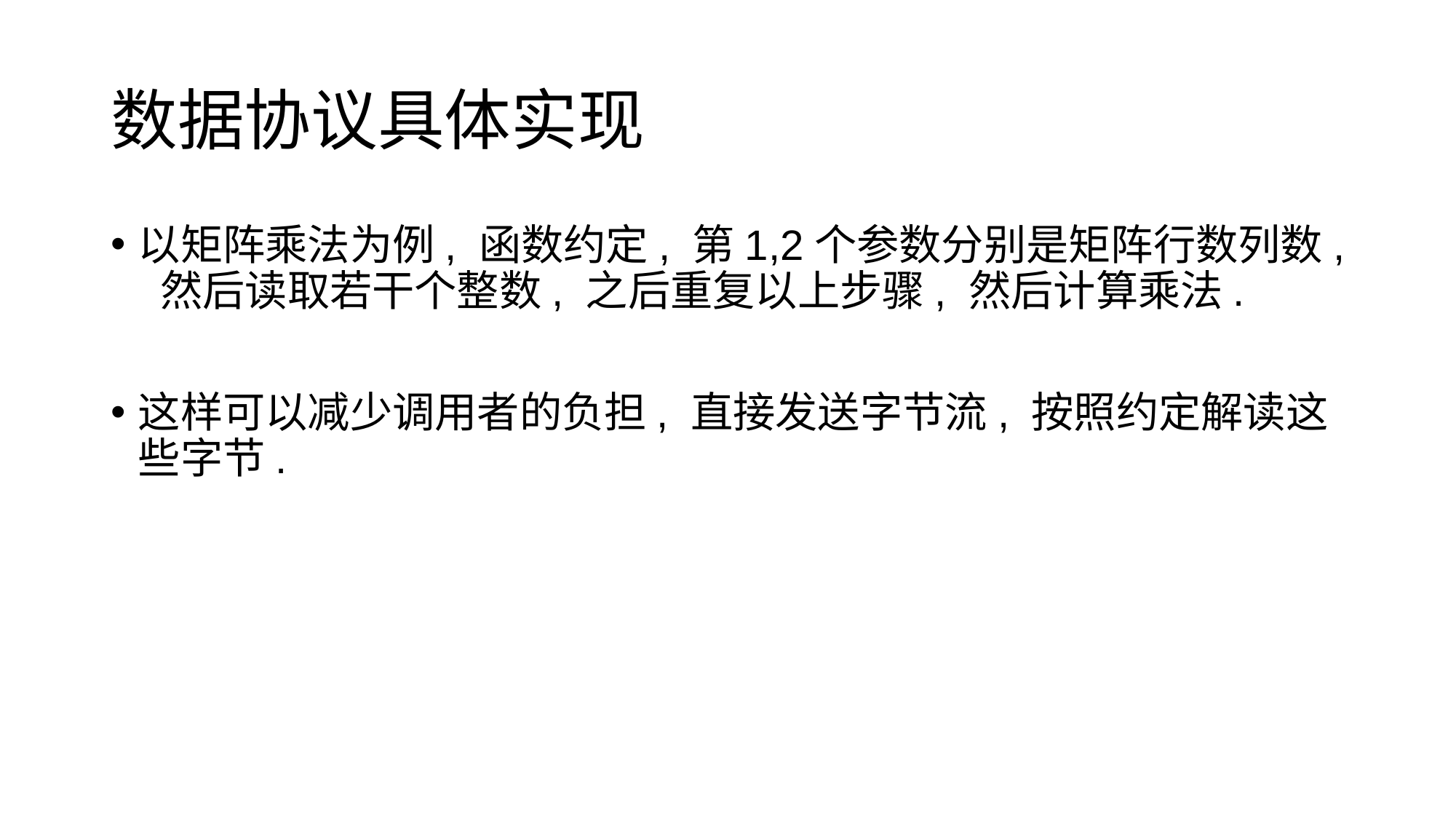

# 数据协议具体实现
以矩阵乘法为例, 函数约定, 第1,2个参数分别是矩阵行数列数, 然后读取若干个整数, 之后重复以上步骤, 然后计算乘法.

这样可以减少调用者的负担, 直接发送字节流, 按照约定解读这些字节.